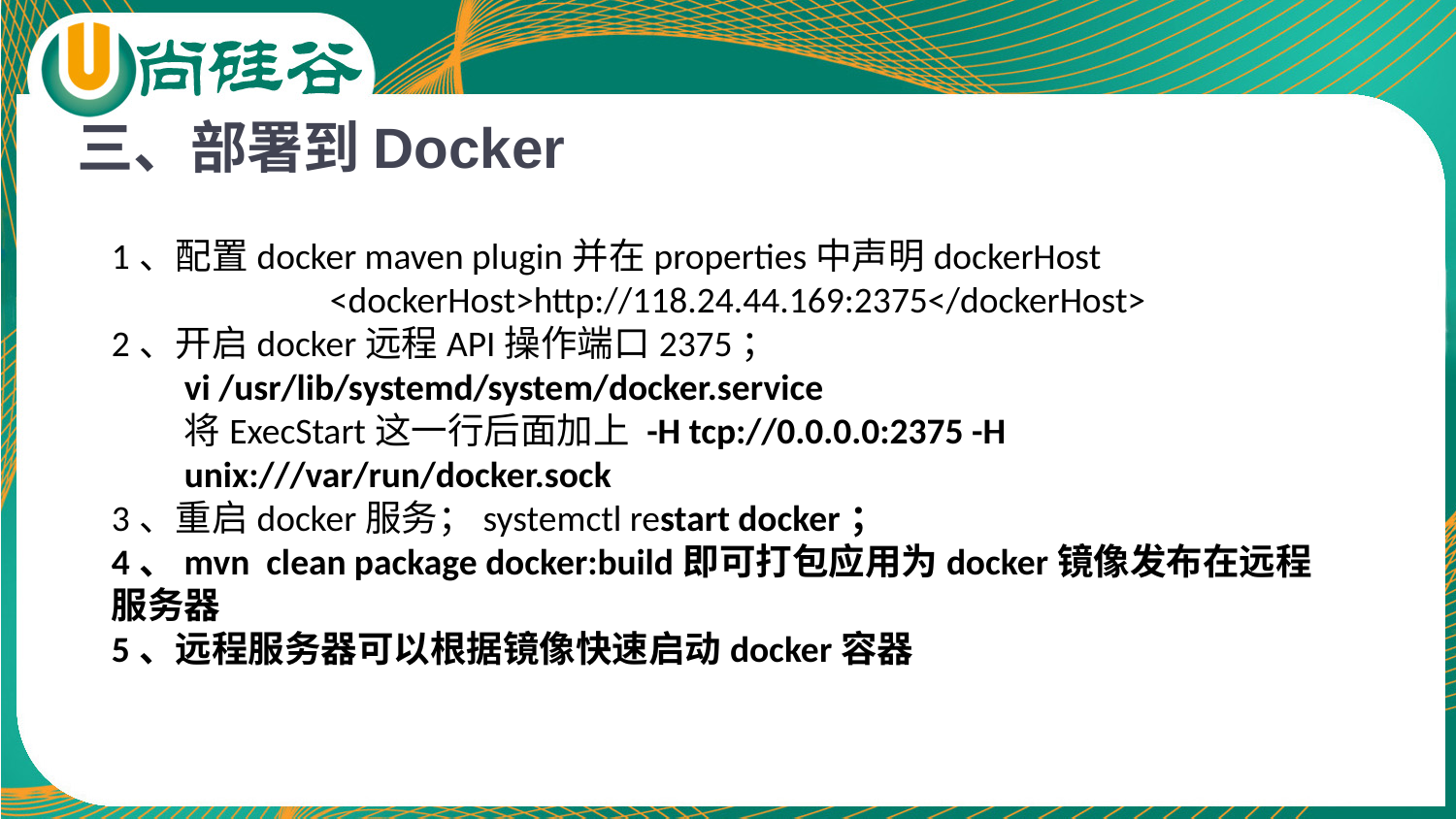

三、部署到Docker
1、配置docker maven plugin并在properties中声明dockerHost
	<dockerHost>http://118.24.44.169:2375</dockerHost>
2、开启docker远程API操作端口2375；
vi /usr/lib/systemd/system/docker.service
将ExecStart这一行后面加上 -H tcp://0.0.0.0:2375 -H   unix:///var/run/docker.sock
3、重启docker服务；systemctl restart docker；
4、mvn  clean package docker:build即可打包应用为docker镜像发布在远程服务器
5、远程服务器可以根据镜像快速启动docker容器